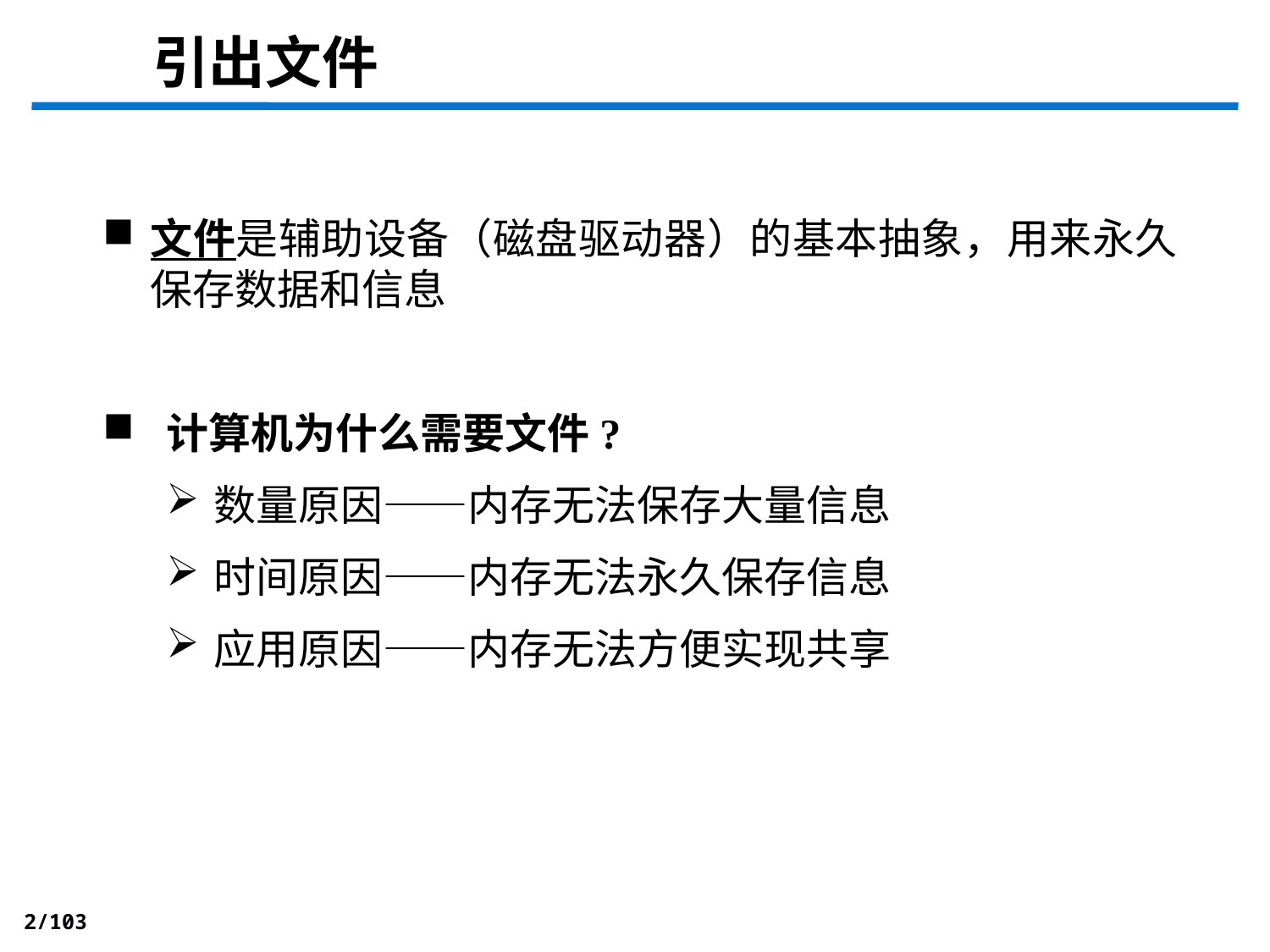

引出文件
文件是辅助设备（磁盘驱动器）的基本抽象，用来永久保存数据和信息

计算机为什么需要文件?
数量原因——内存无法保存大量信息
时间原因——内存无法永久保存信息
应用原因——内存无法方便实现共享